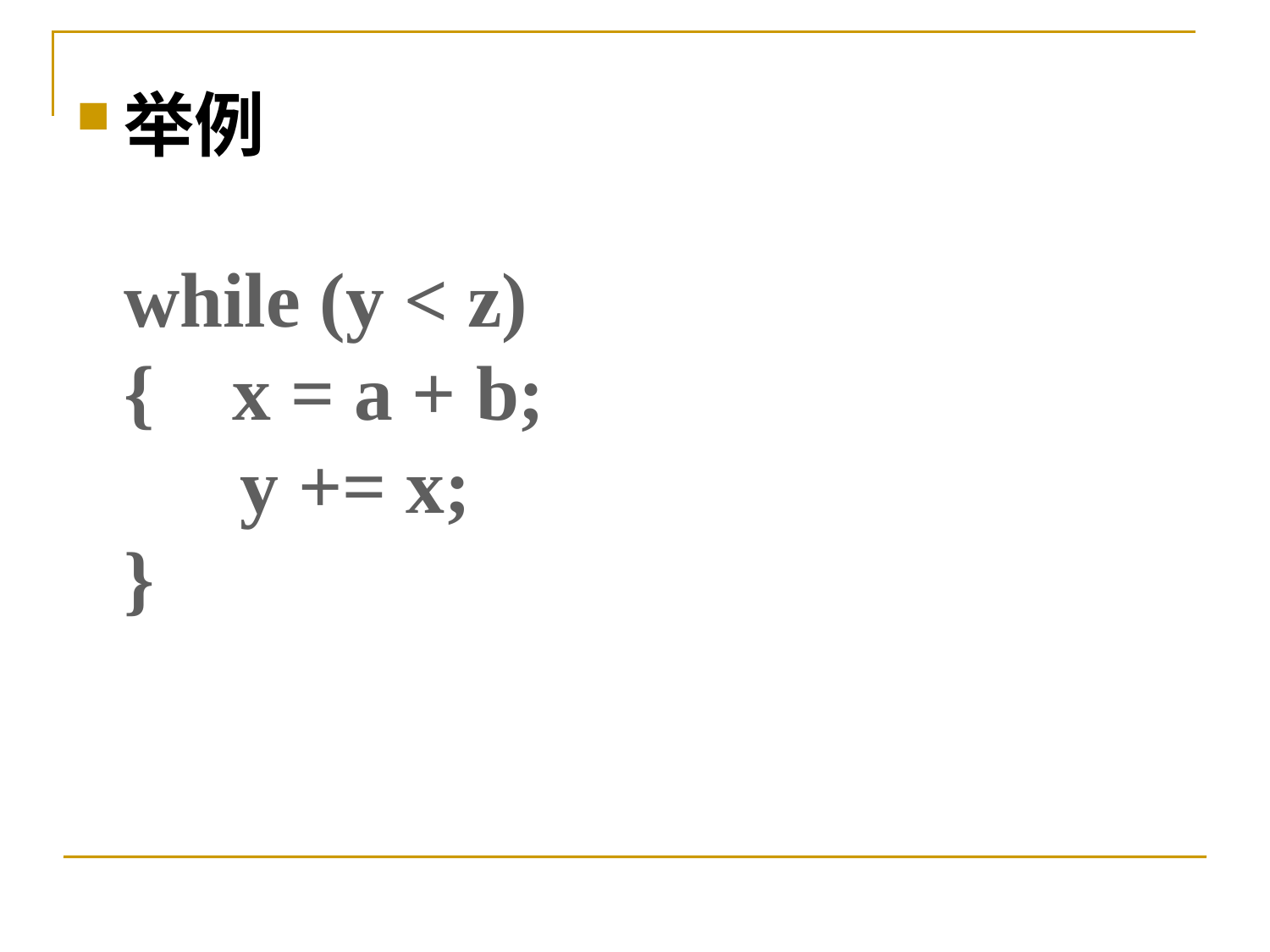

举例
while (y < z)
{    x = a + b;
      y += x;
}